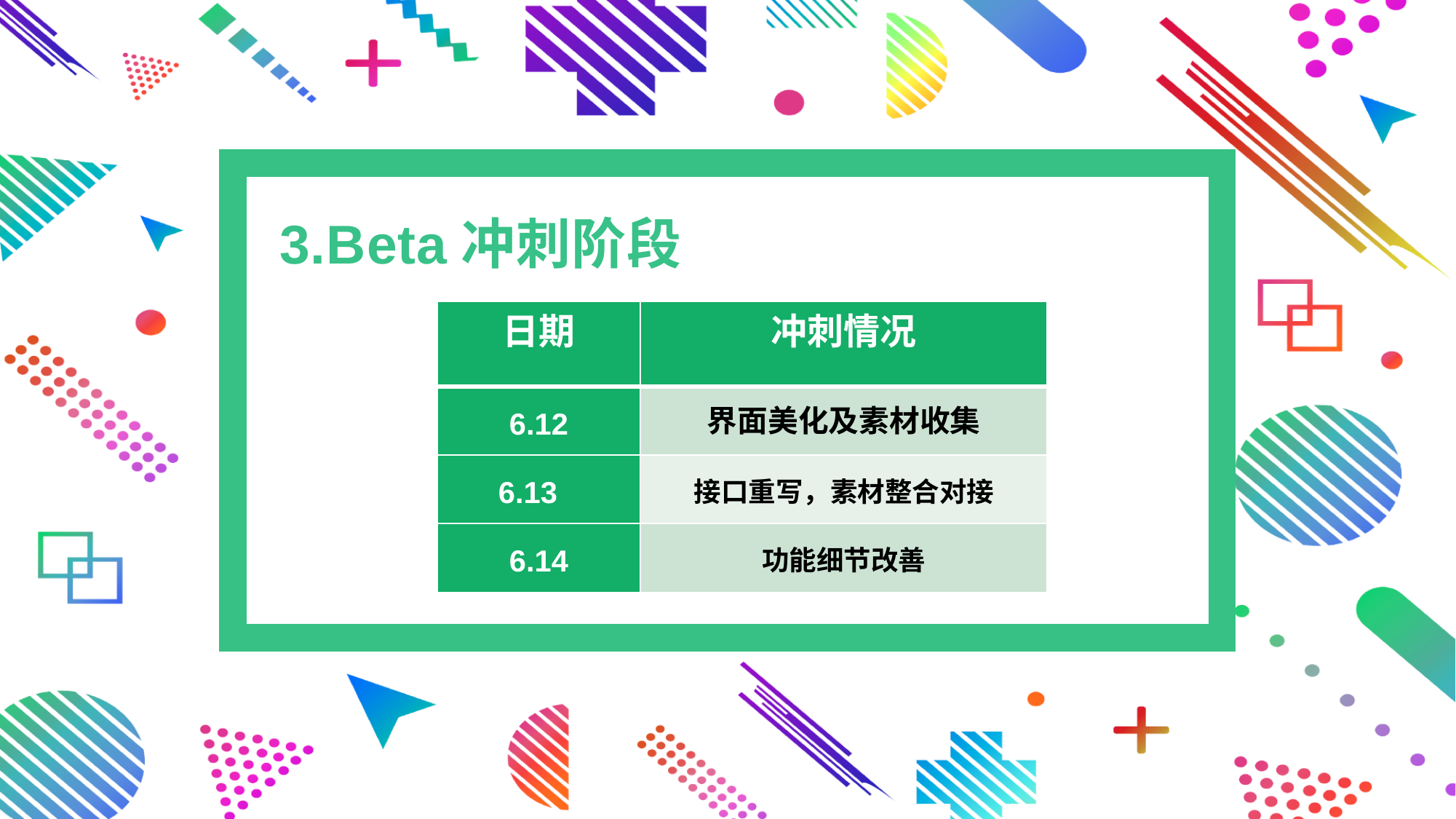

3.Beta冲刺阶段
| 日期 | 冲刺情况 |
| --- | --- |
| 6.12 | 界面美化及素材收集 |
| 6.13 | 接口重写，素材整合对接 |
| 6.14 | 功能细节改善 |